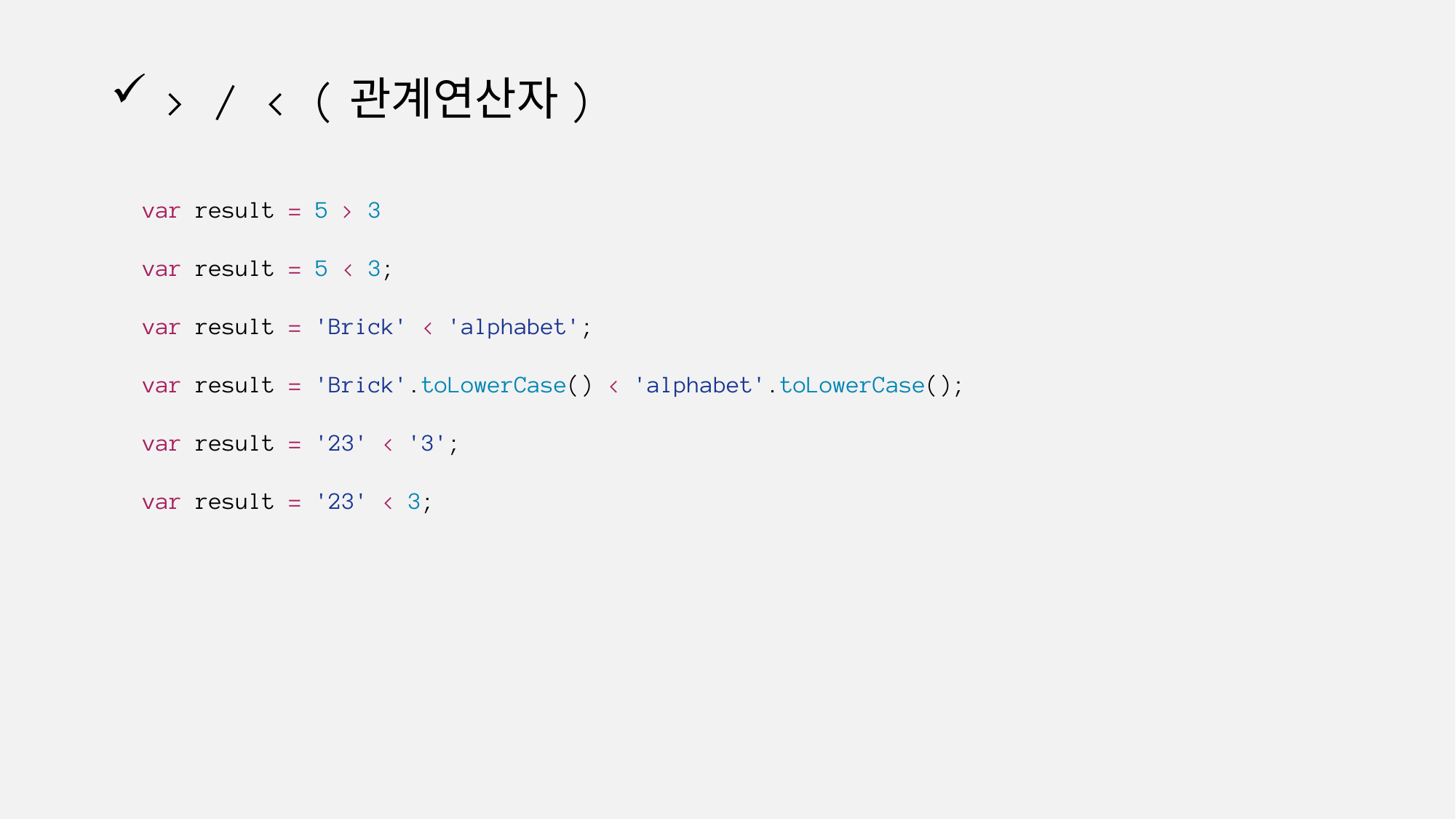

# > / < (관계연산자)
var result = 5 > 3

var result = 5 < 3;

var result = 'Brick' < 'alphabet';

var result = 'Brick'.toLowerCase() < 'alphabet'.toLowerCase();

var result = '23' < '3';

var result = '23' < 3;